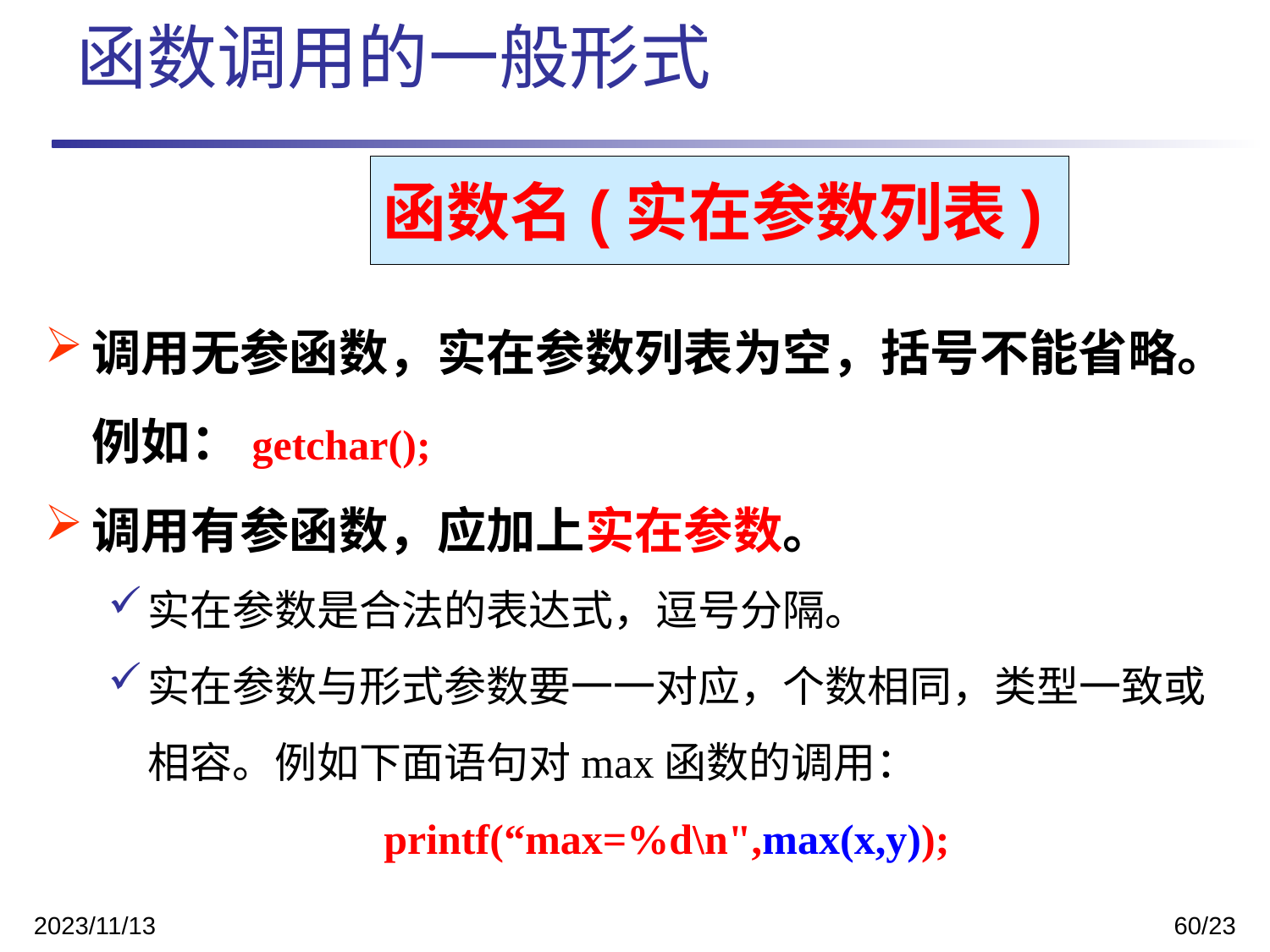

函数调用的一般形式
函数名(实在参数列表)
调用无参函数，实在参数列表为空，括号不能省略。例如：getchar();
调用有参函数，应加上实在参数。
实在参数是合法的表达式，逗号分隔。
实在参数与形式参数要一一对应，个数相同，类型一致或相容。例如下面语句对max函数的调用：
printf(“max=%d\n",max(x,y));
2023/11/13
60/23